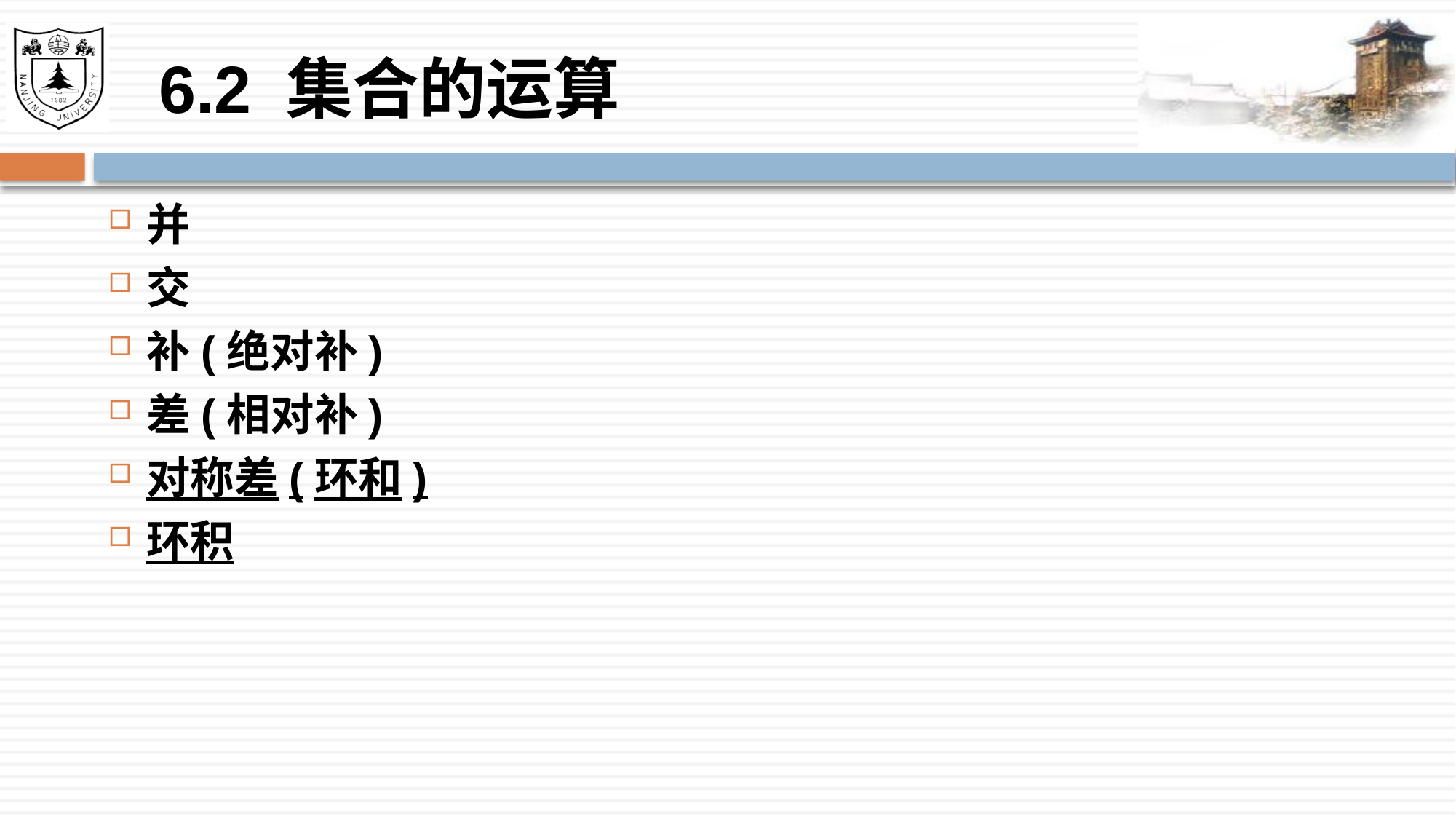

# 6.2 集合的运算
并
交
补(绝对补)
差(相对补)
对称差(环和)
环积